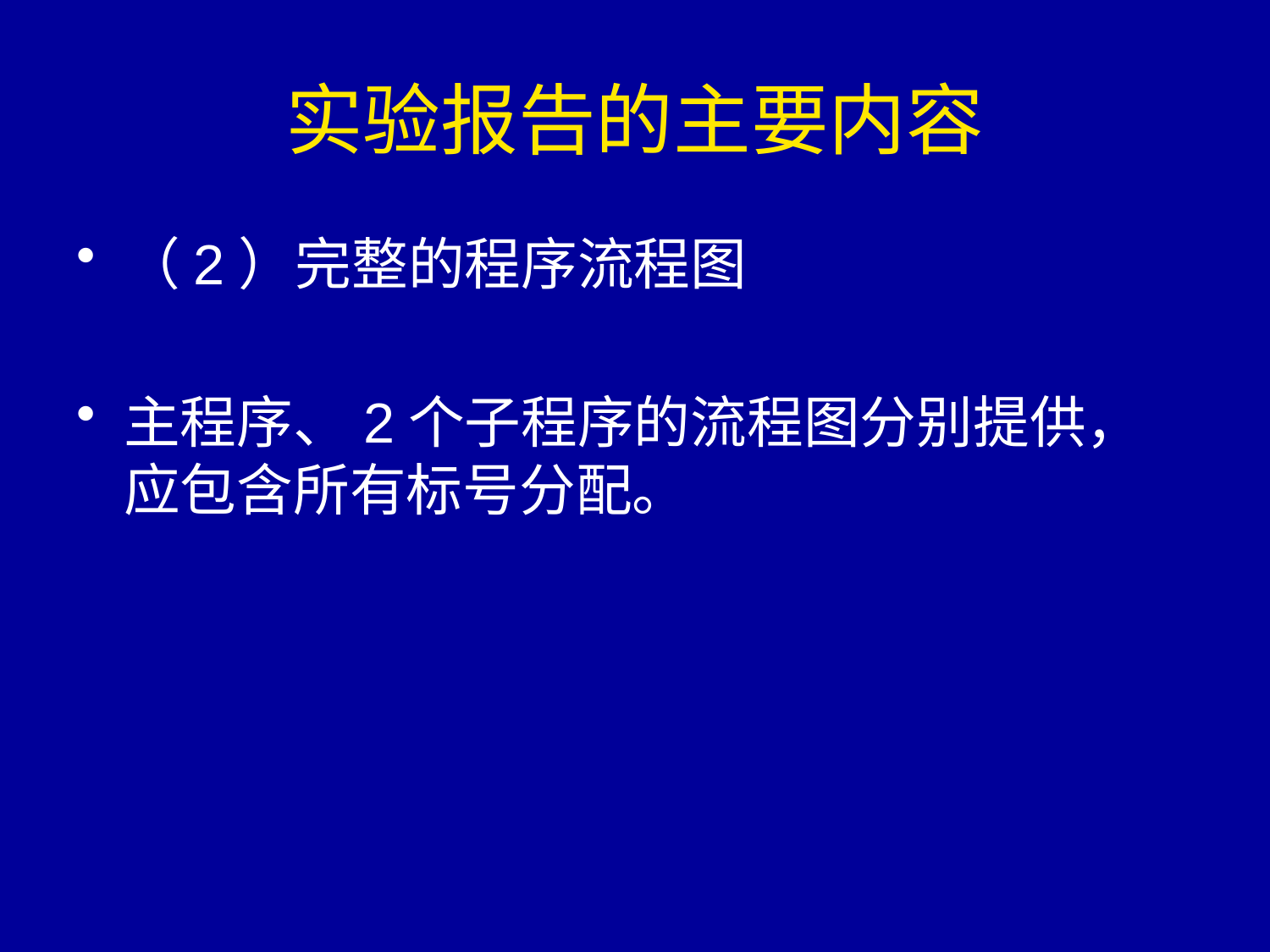

# 实验报告的主要内容
（2）完整的程序流程图

主程序、2个子程序的流程图分别提供，应包含所有标号分配。